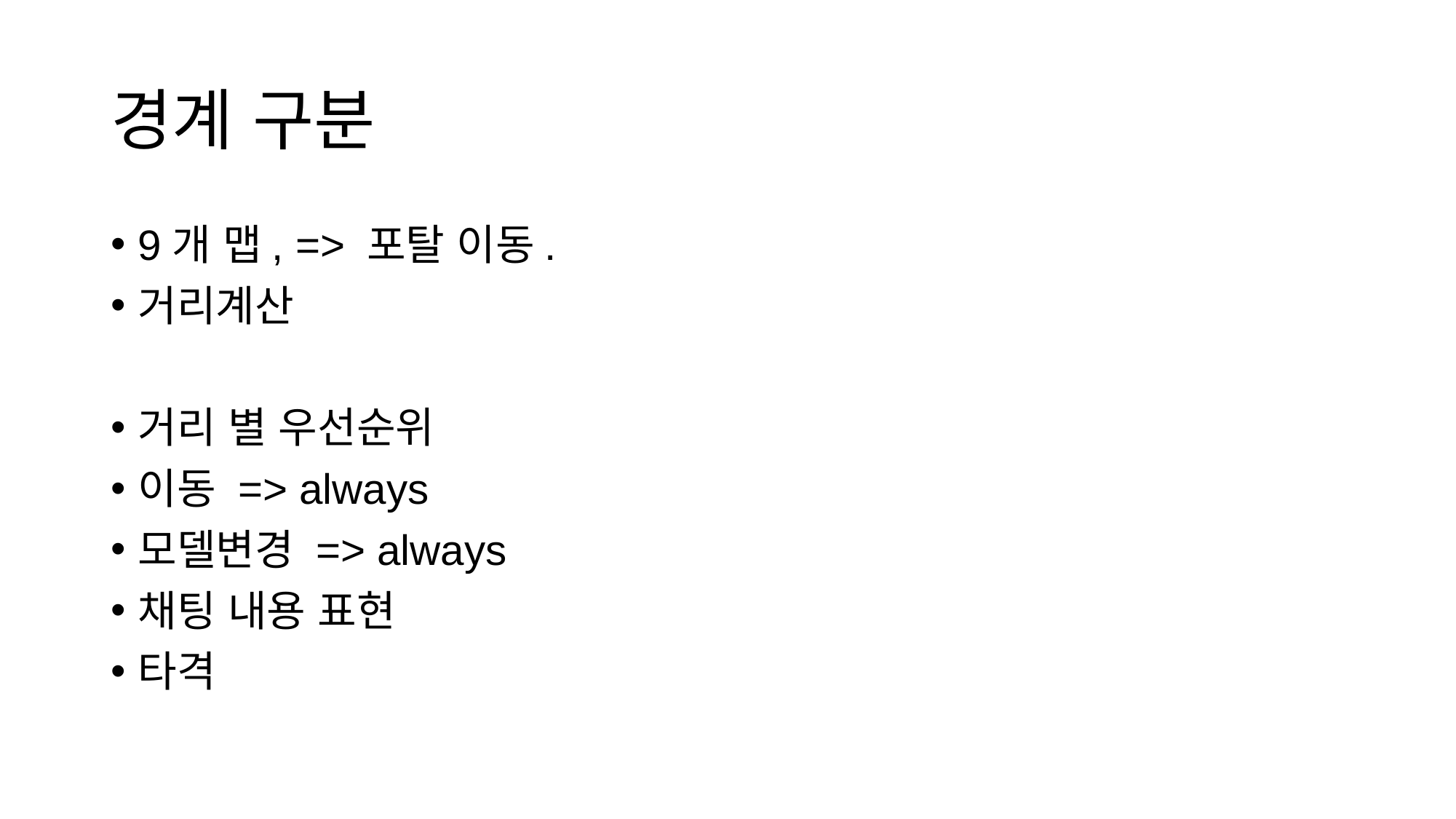

# 경계 구분
9개 맵, => 포탈 이동.
거리계산

거리 별 우선순위
이동 => always
모델변경 => always
채팅 내용 표현
타격